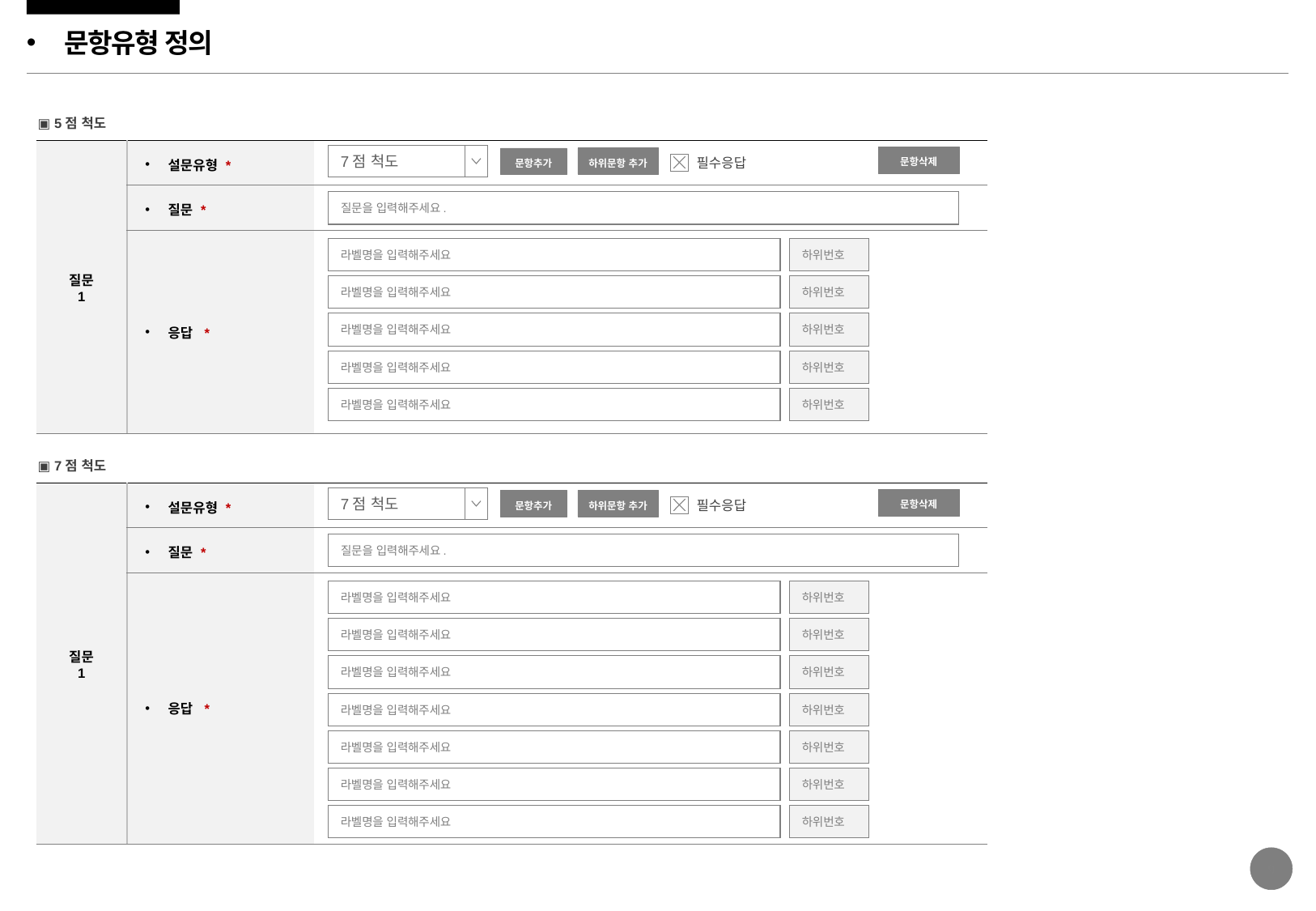

문항유형 정의
▣ 5점 척도
| 질문 1 | 설문유형 \* |  |
| --- | --- | --- |
|  | 질문 \* |  |
|  | 응답 \* |  |
7점 척도

문항삭제
하위문항 추가
문항추가

필수응답

질문을 입력해주세요.
라벨명을 입력해주세요
하위번호
라벨명을 입력해주세요
하위번호
라벨명을 입력해주세요
하위번호
라벨명을 입력해주세요
하위번호
라벨명을 입력해주세요
하위번호
▣ 7점 척도
| 질문 1 | 설문유형 \* |  |
| --- | --- | --- |
|  | 질문 \* |  |
|  | 응답 \* |  |
7점 척도

문항삭제
하위문항 추가
문항추가

필수응답

질문을 입력해주세요.
라벨명을 입력해주세요
하위번호
라벨명을 입력해주세요
하위번호
라벨명을 입력해주세요
하위번호
라벨명을 입력해주세요
하위번호
라벨명을 입력해주세요
하위번호
라벨명을 입력해주세요
하위번호
라벨명을 입력해주세요
하위번호
9